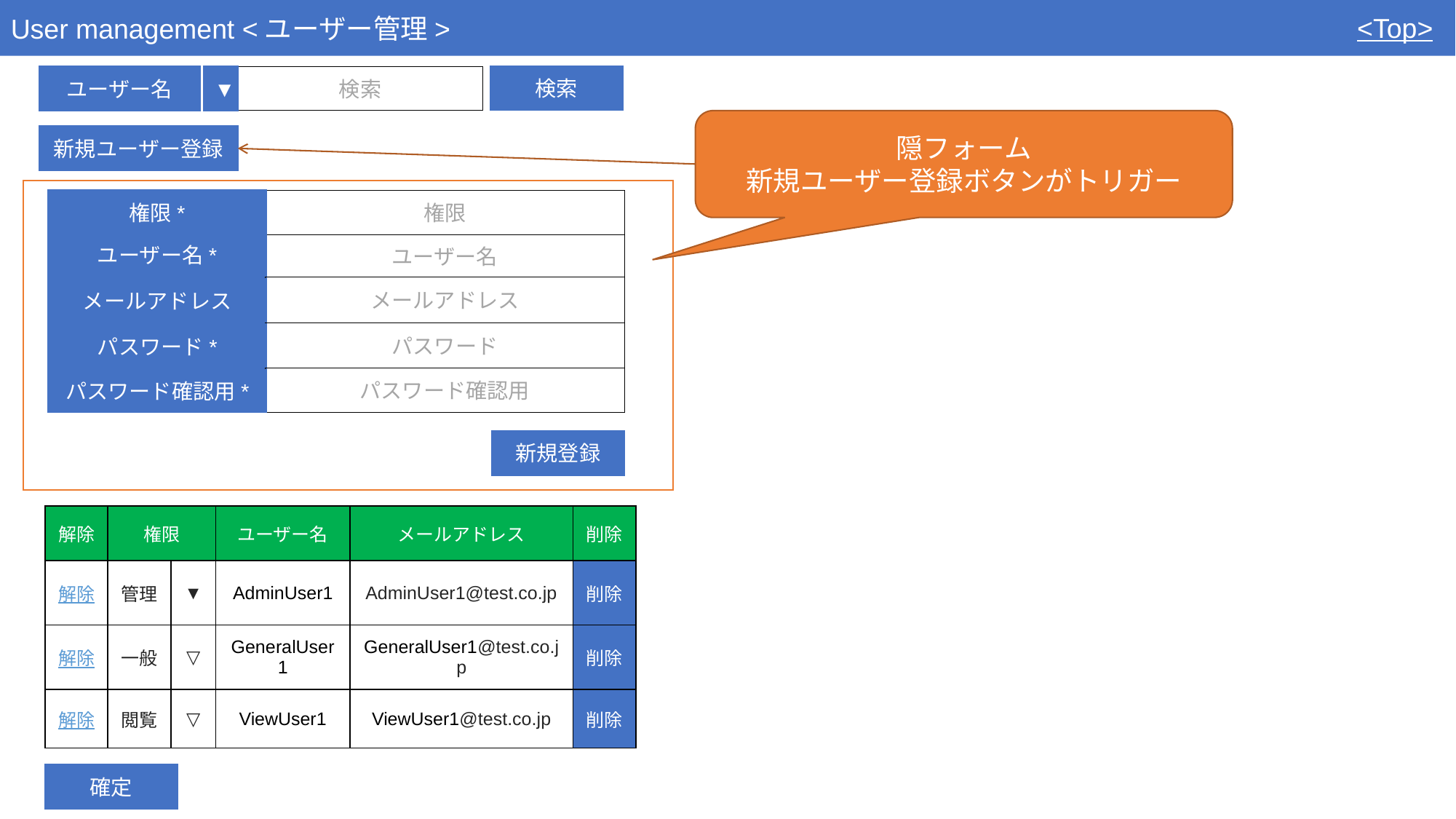

User management <ユーザー管理>
<Top>
検索
ユーザー名
▼
検索
隠フォーム
新規ユーザー登録ボタンがトリガー
新規ユーザー登録

権限*
権限
ユーザー名*
ユーザー名
メールアドレス
メールアドレス
パスワード
パスワード*
パスワード確認用
パスワード確認用*
新規登録
| 解除 | 権限 |  | ユーザー名 | メールアドレス | 削除 |
| --- | --- | --- | --- | --- | --- |
| 解除 | 管理 | ▼ | AdminUser1 | AdminUser1@test.co.jp | 削除 |
| 解除 | 一般 | ▽ | GeneralUser1 | GeneralUser1@test.co.jp | 削除 |
| 解除 | 閲覧 | ▽ | ViewUser1 | ViewUser1@test.co.jp | 削除 |
確定